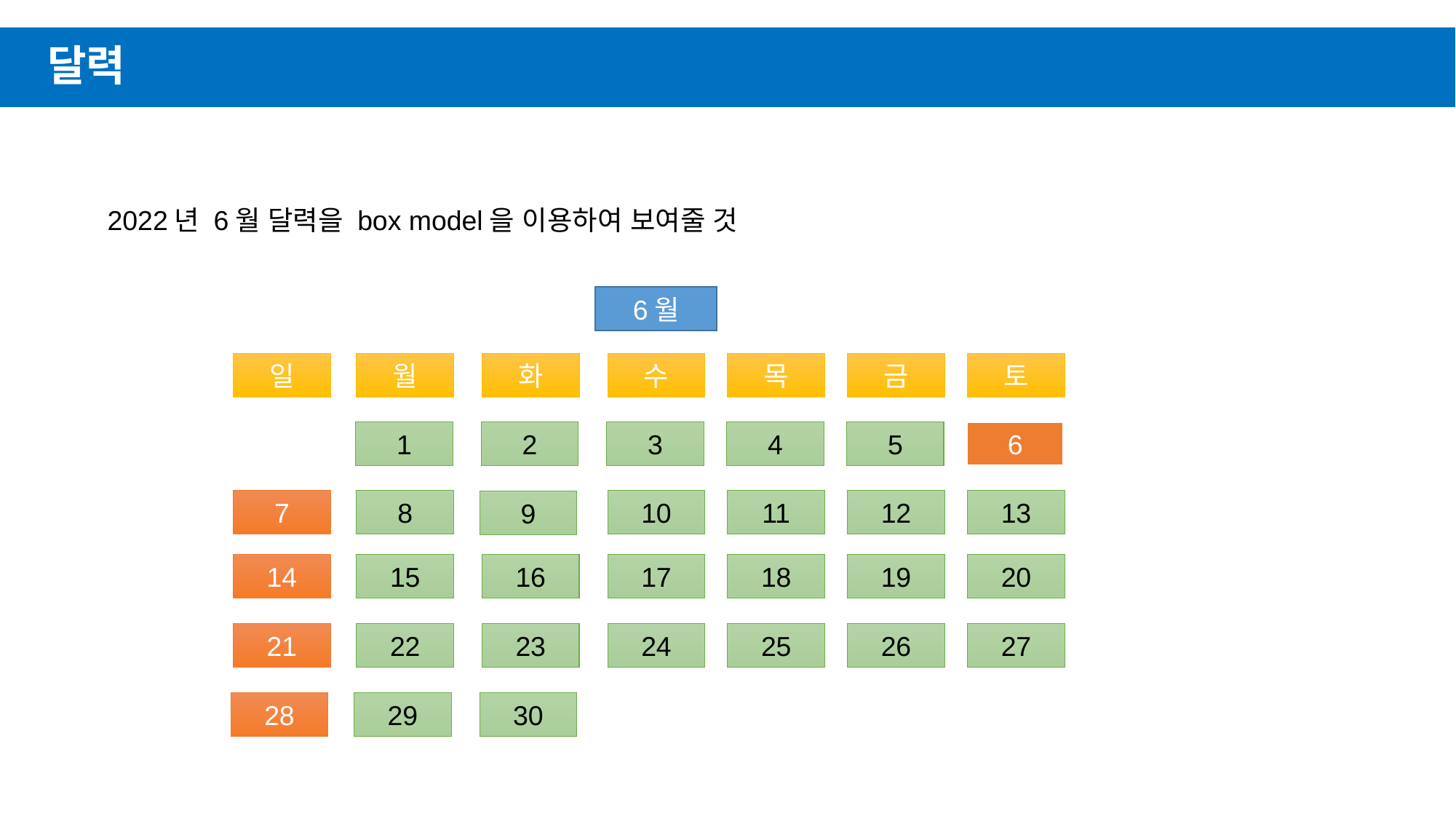

# 달력
2022년 6월 달력을 box model을 이용하여 보여줄 것
6월
일
월
화
수
목
금
토
1
2
3
4
5
6
7
8
10
11
12
13
9
14
15
16
17
18
19
20
21
22
23
24
25
26
27
28
29
30